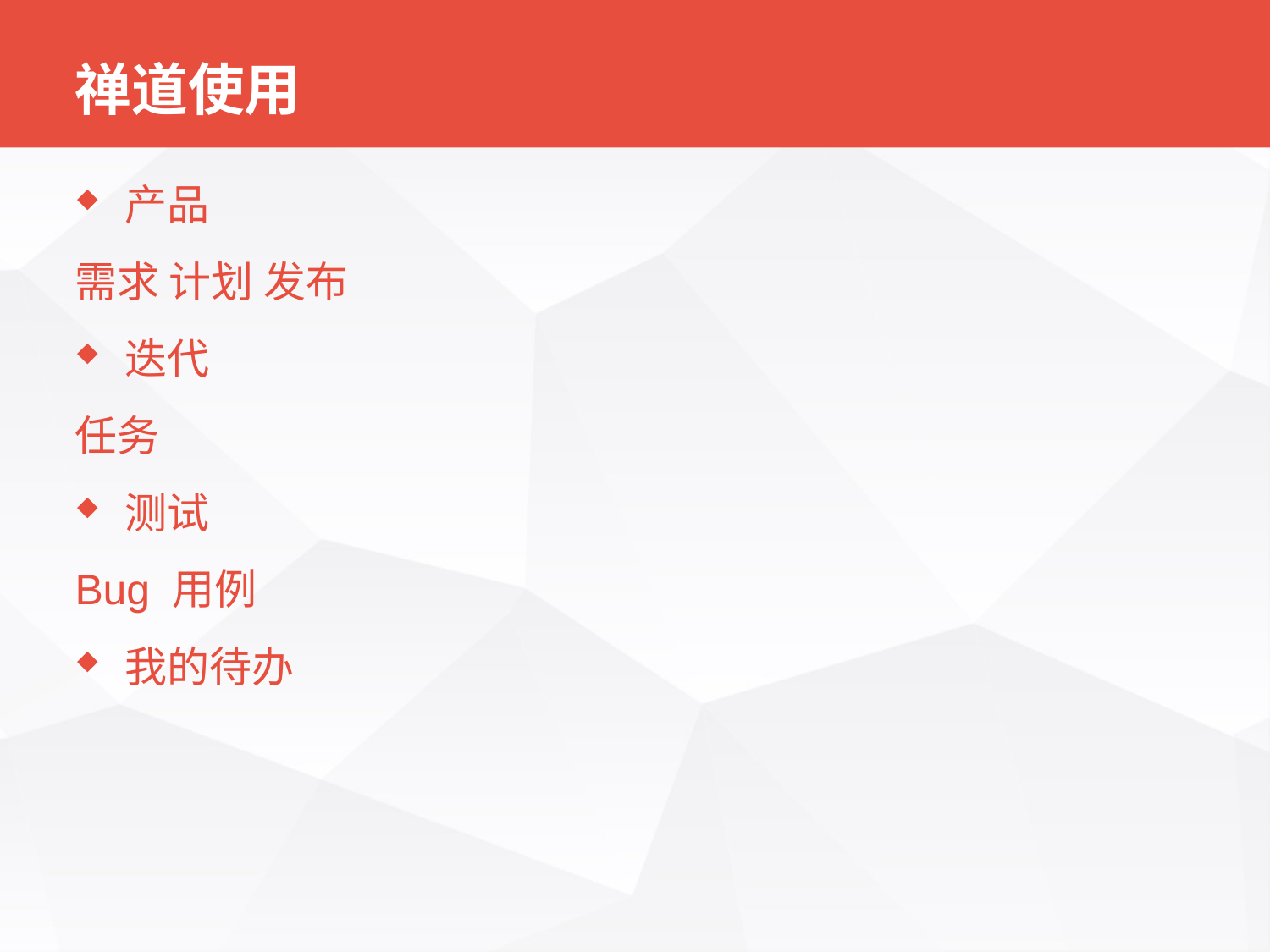

# 禅道使用
产品
需求 计划 发布
迭代
任务
测试
Bug 用例
我的待办